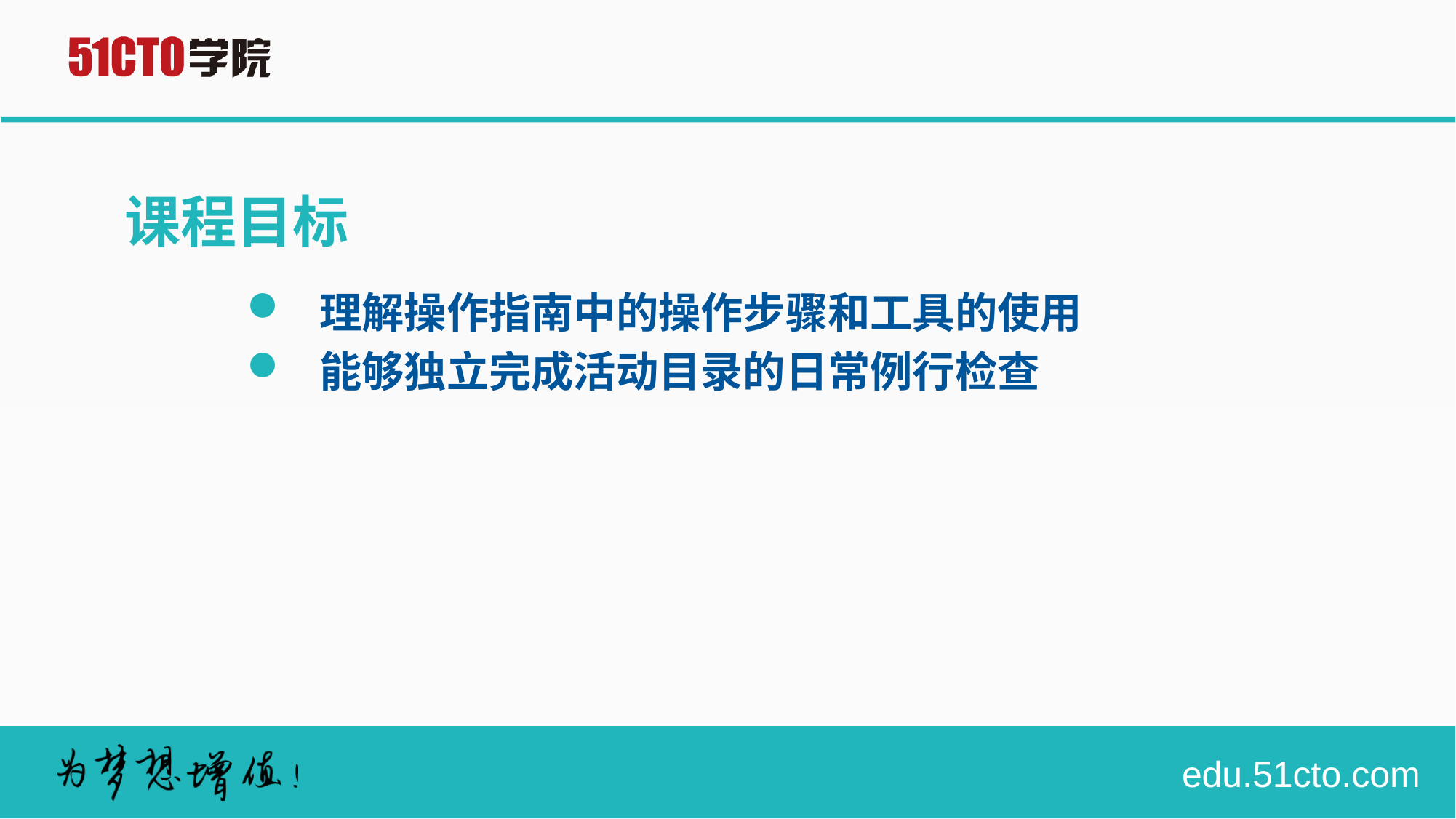

# 课程目标
理解操作指南中的操作步骤和工具的使用
能够独立完成活动目录的日常例行检查